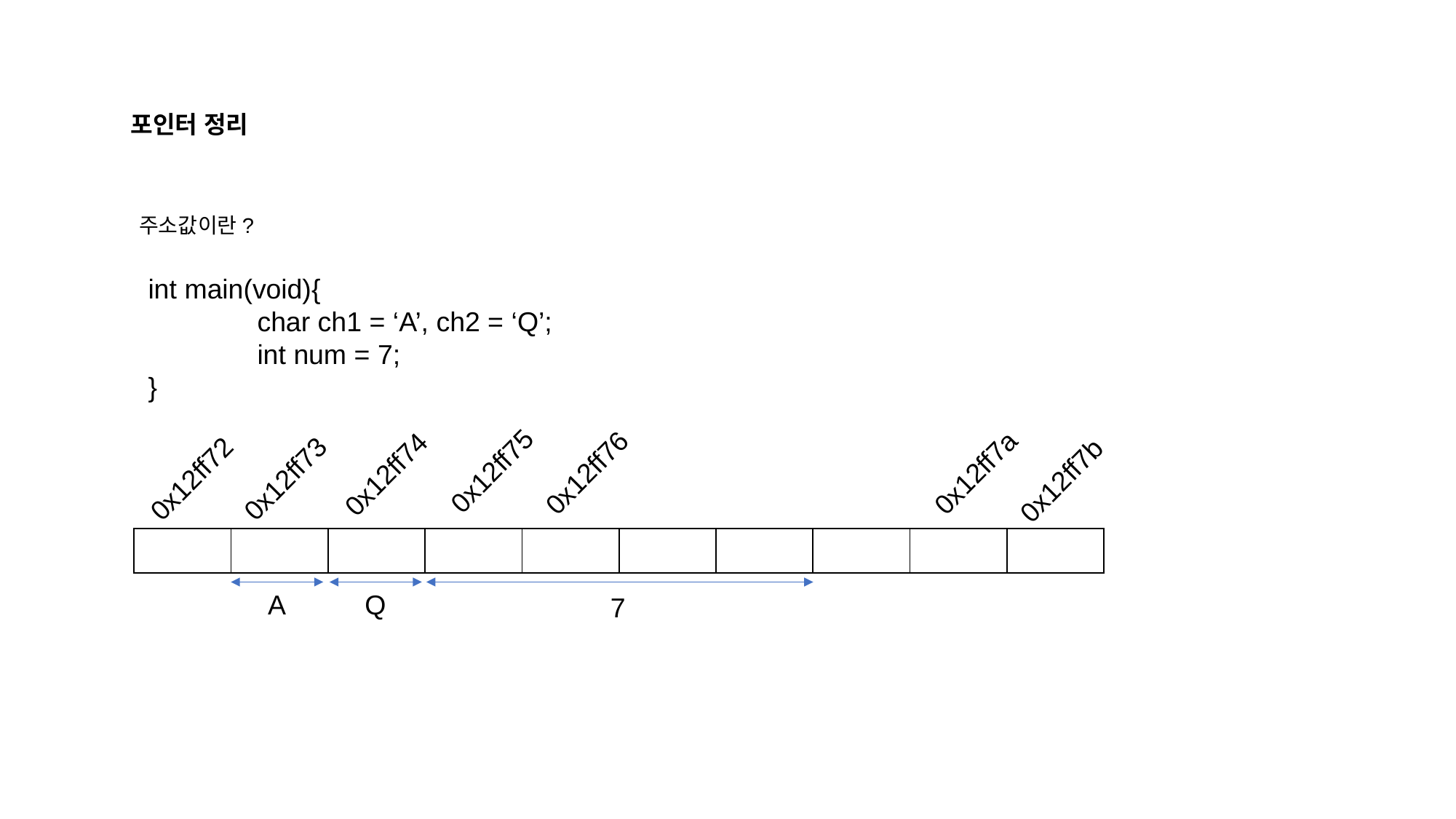

포인터 정리
주소값이란?
int main(void){
	char ch1 = ‘A’, ch2 = ‘Q’;
	int num = 7;
}
0x12ff75
0x12ff7a
0x12ff76
0x12ff74
0x12ff72
0x12ff73
0x12ff7b
|  |  |  |  |  |  |  |  |  |  |
| --- | --- | --- | --- | --- | --- | --- | --- | --- | --- |
A
Q
7